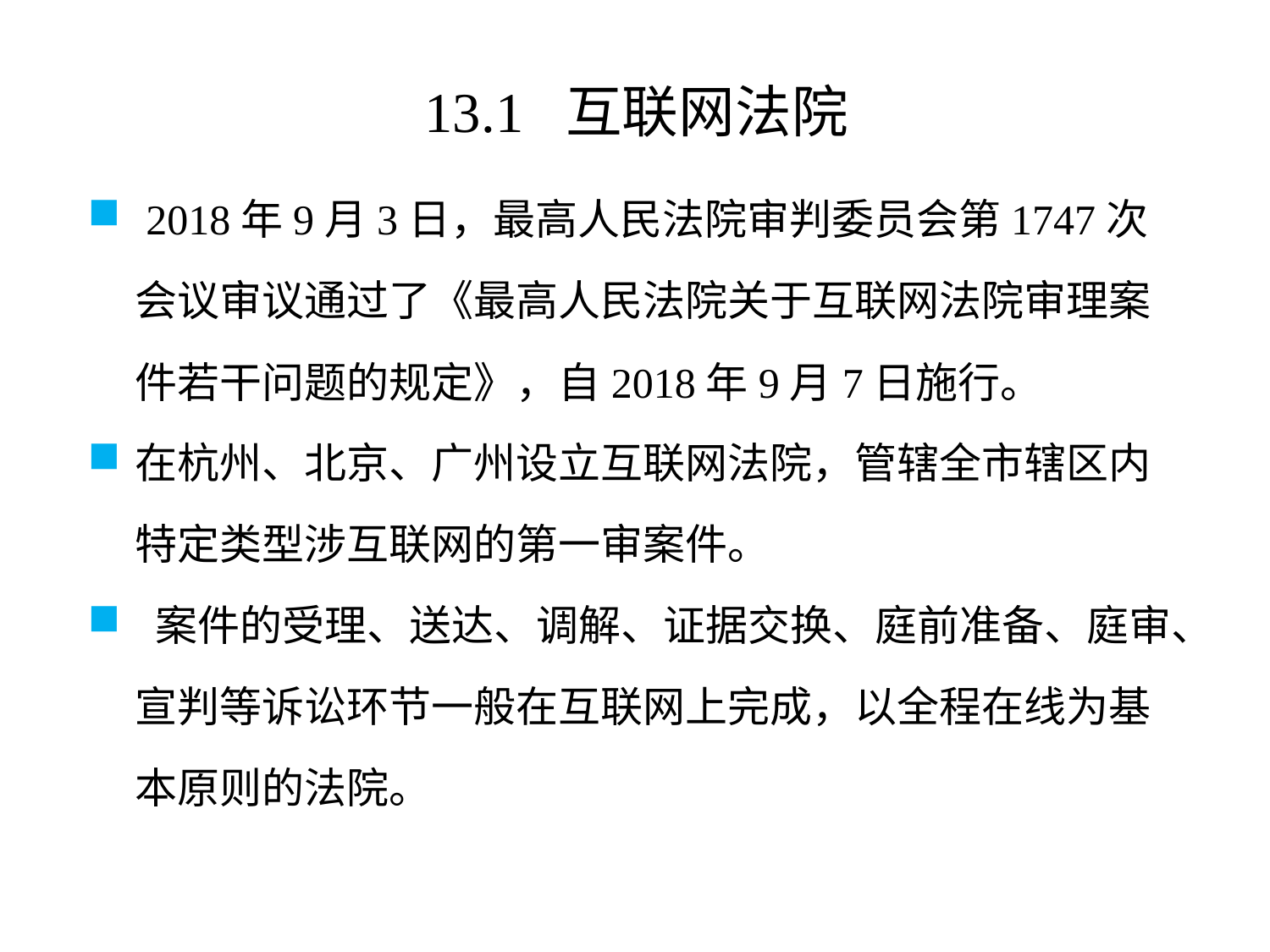

13.1  互联网法院
 2018年9月3日，最高人民法院审判委员会第1747次会议审议通过了《最高人民法院关于互联网法院审理案件若干问题的规定》，自2018年9月7日施行。
在杭州、北京、广州设立互联网法院，管辖全市辖区内特定类型涉互联网的第一审案件。
 案件的受理、送达、调解、证据交换、庭前准备、庭审、宣判等诉讼环节一般在互联网上完成，以全程在线为基本原则的法院。